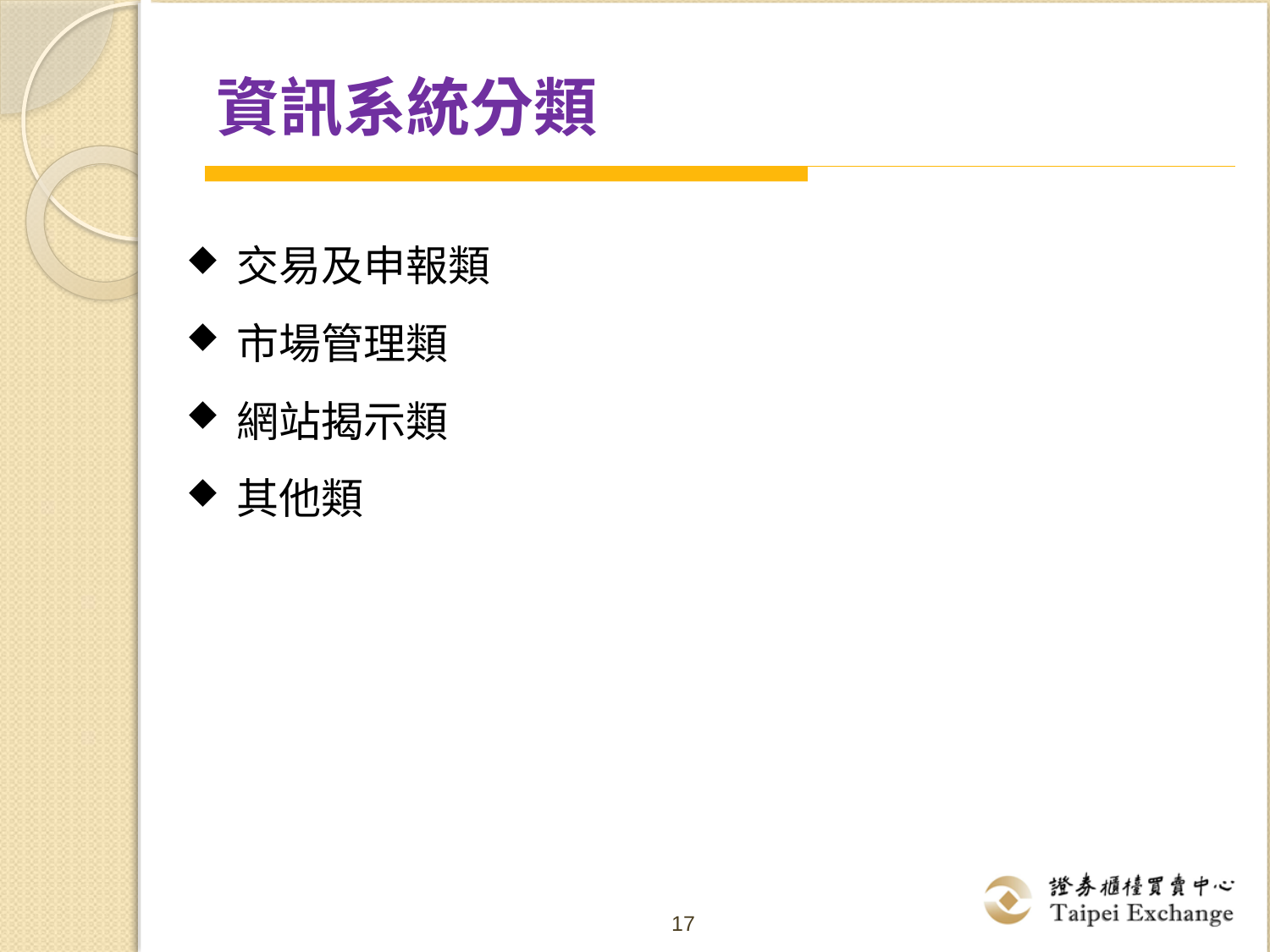

# 資訊系統分類
交易及申報類
市場管理類
網站揭示類
其他類
17